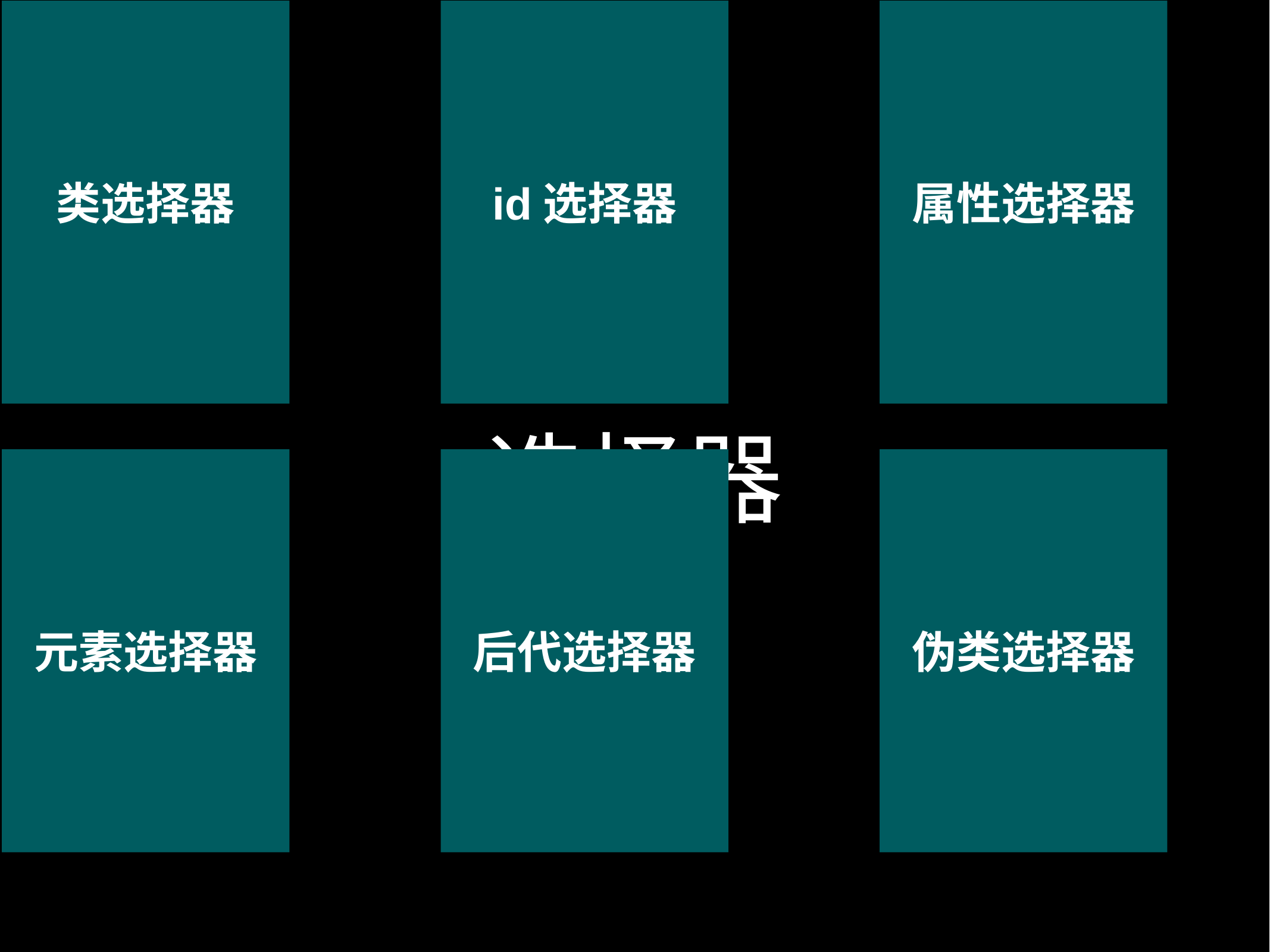

类选择器
id选择器
属性选择器
# 选择器
元素选择器
后代选择器
伪类选择器